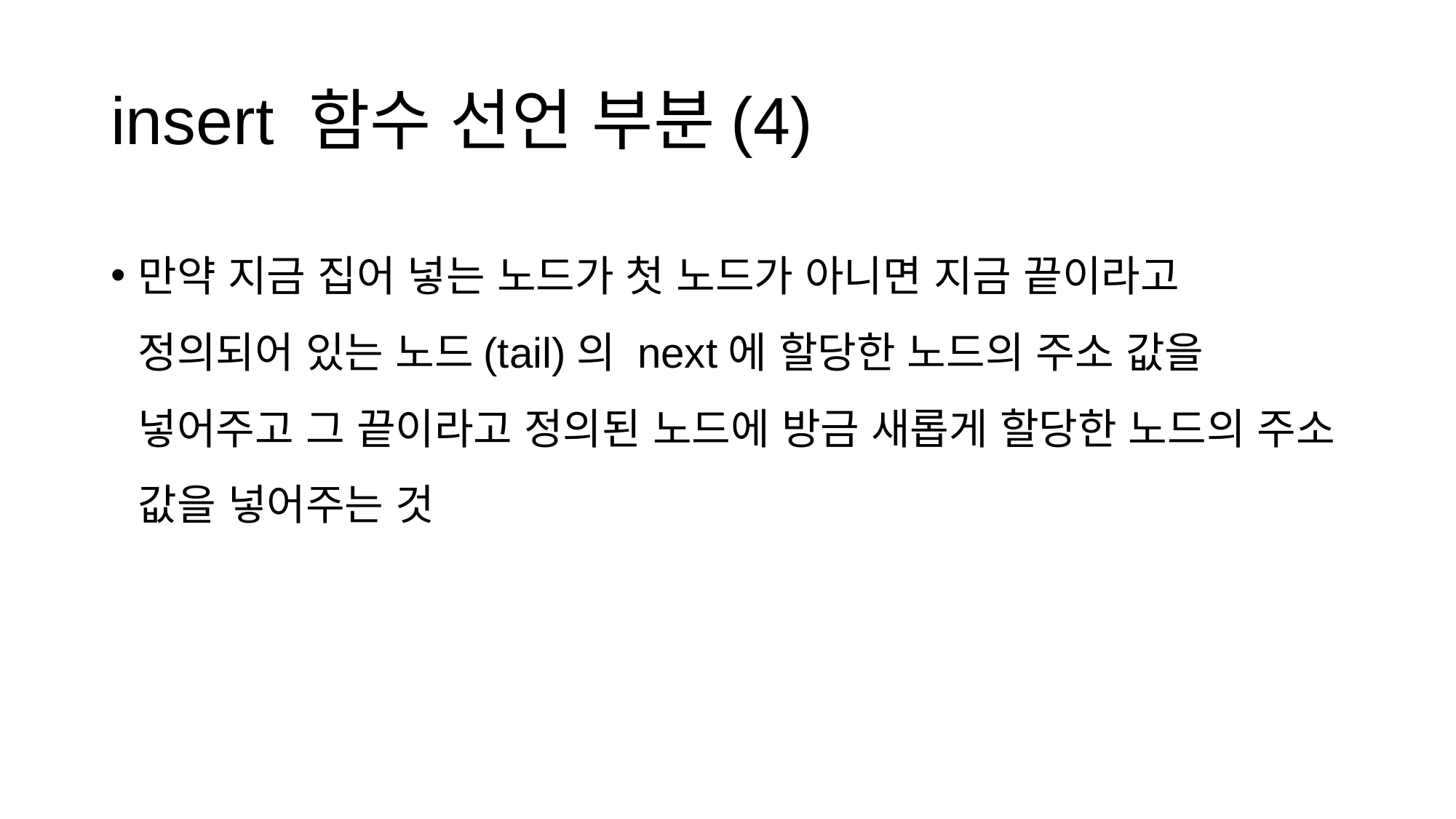

# insert 함수 선언 부분(4)
만약 지금 집어 넣는 노드가 첫 노드가 아니면 지금 끝이라고 정의되어 있는 노드(tail)의 next에 할당한 노드의 주소 값을 넣어주고 그 끝이라고 정의된 노드에 방금 새롭게 할당한 노드의 주소 값을 넣어주는 것